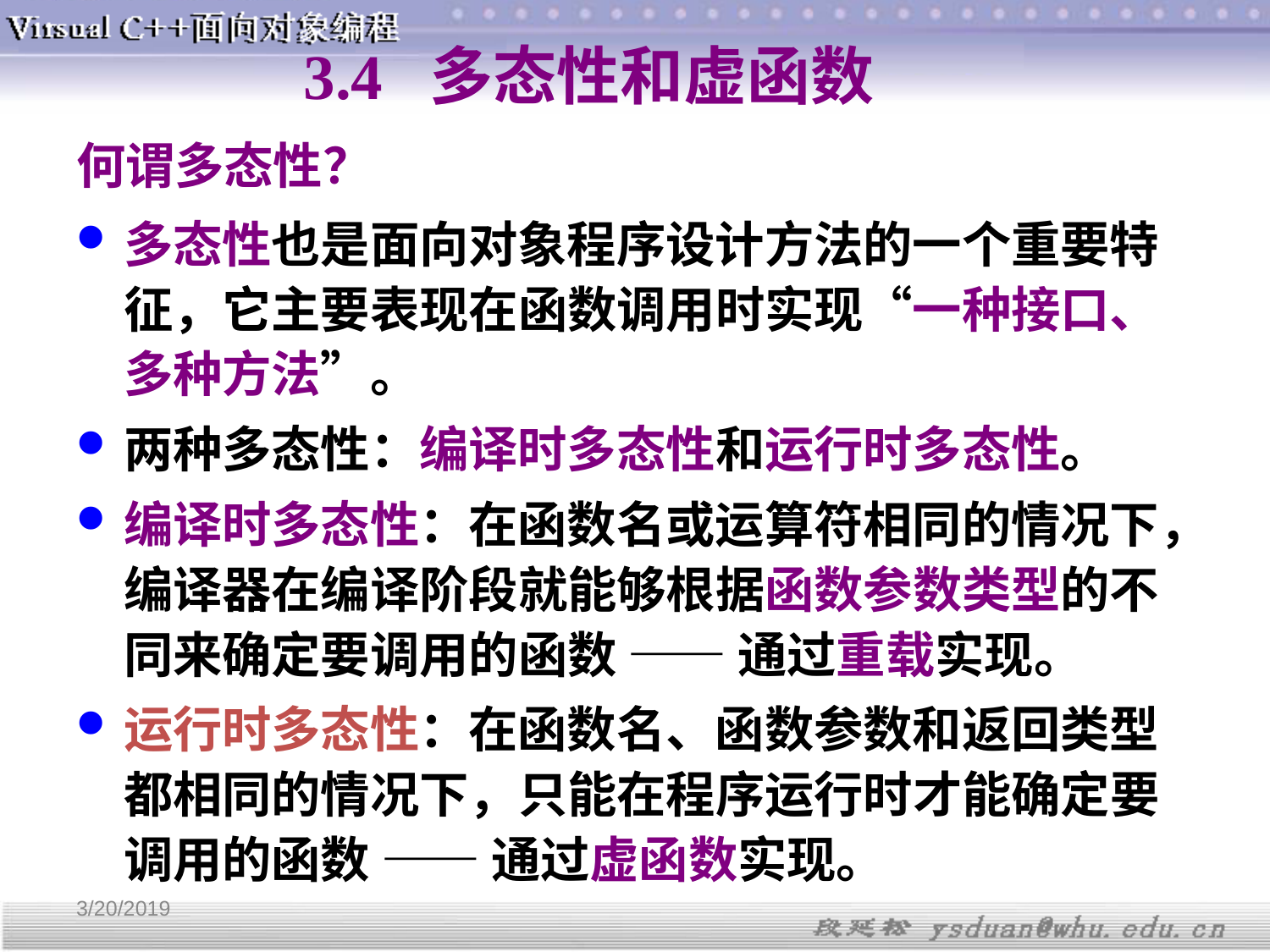

3.4  多态性和虚函数
何谓多态性？
多态性也是面向对象程序设计方法的一个重要特征，它主要表现在函数调用时实现“一种接口、多种方法”。
两种多态性：编译时多态性和运行时多态性。
编译时多态性：在函数名或运算符相同的情况下，编译器在编译阶段就能够根据函数参数类型的不同来确定要调用的函数 —— 通过重载实现。
运行时多态性：在函数名、函数参数和返回类型都相同的情况下，只能在程序运行时才能确定要调用的函数 —— 通过虚函数实现。
3/20/2019